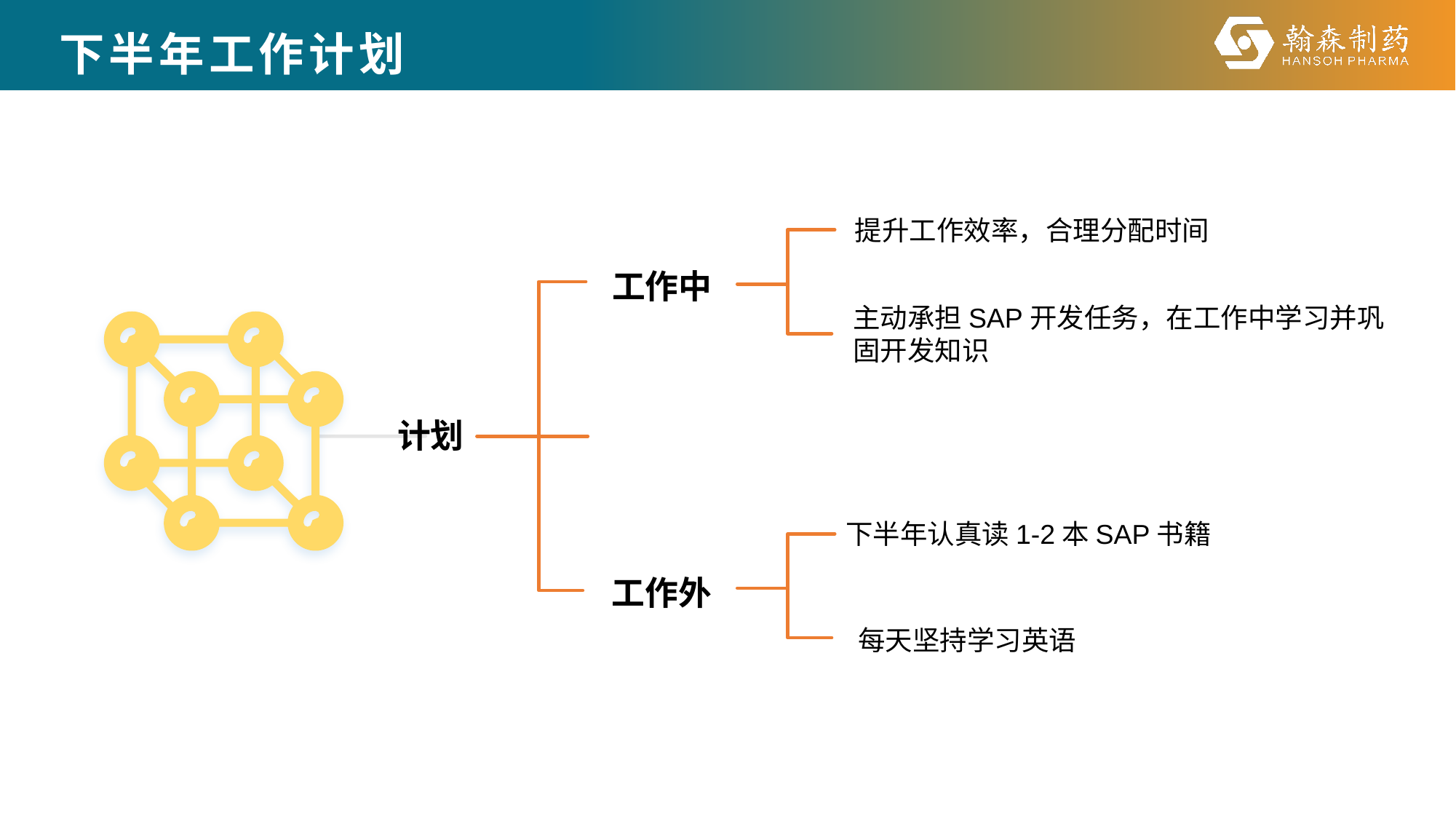

# 下半年工作计划
提升工作效率，合理分配时间

工作中
主动承担SAP开发任务，在工作中学习并巩固开发知识
计划
下半年认真读1-2本SAP书籍
工作外
每天坚持学习英语